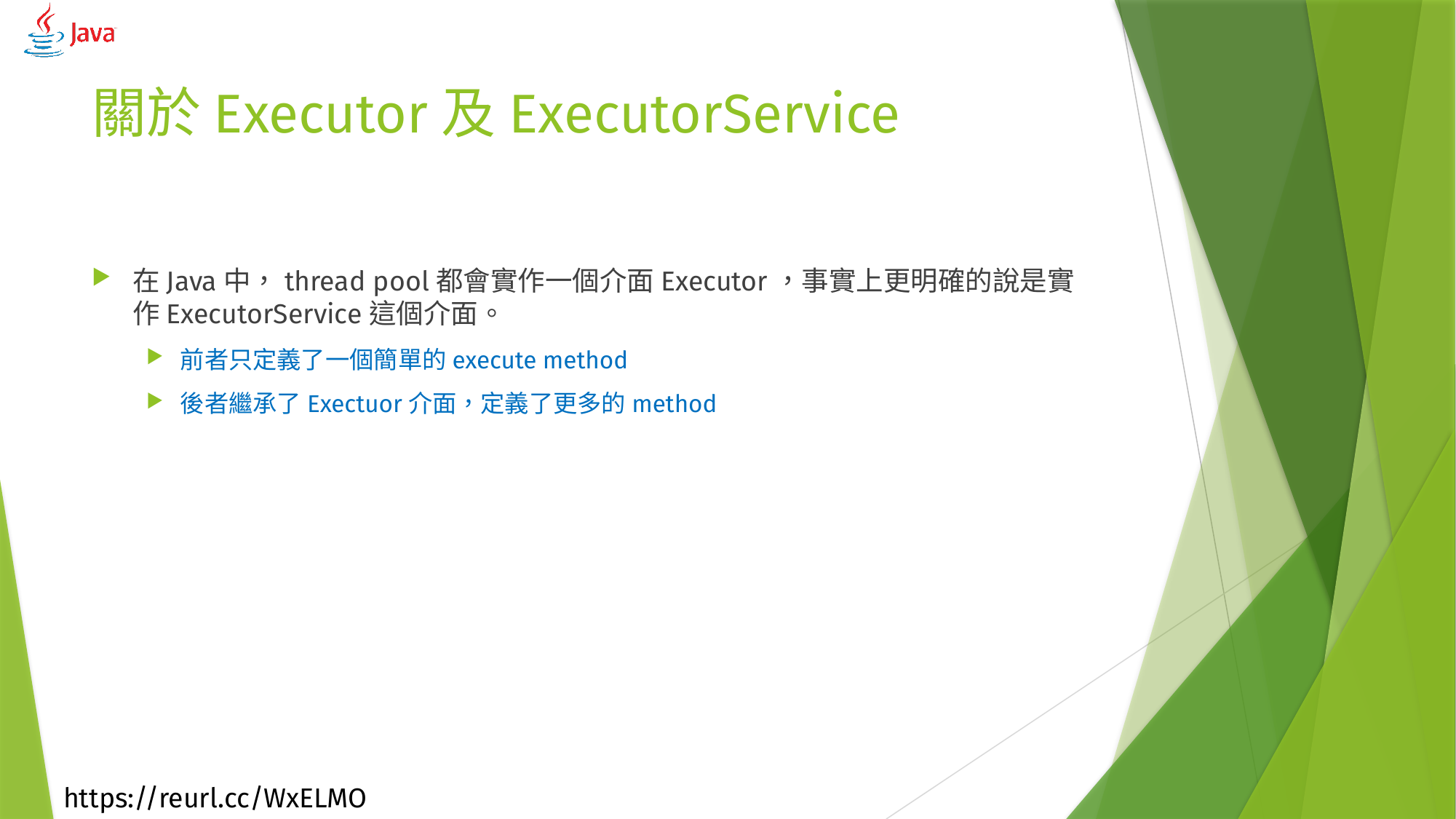

# 關於Executor及ExecutorService
在Java中，thread pool都會實作一個介面Executor，事實上更明確的說是實作ExecutorService這個介面。
前者只定義了一個簡單的execute method
後者繼承了Exectuor介面，定義了更多的method